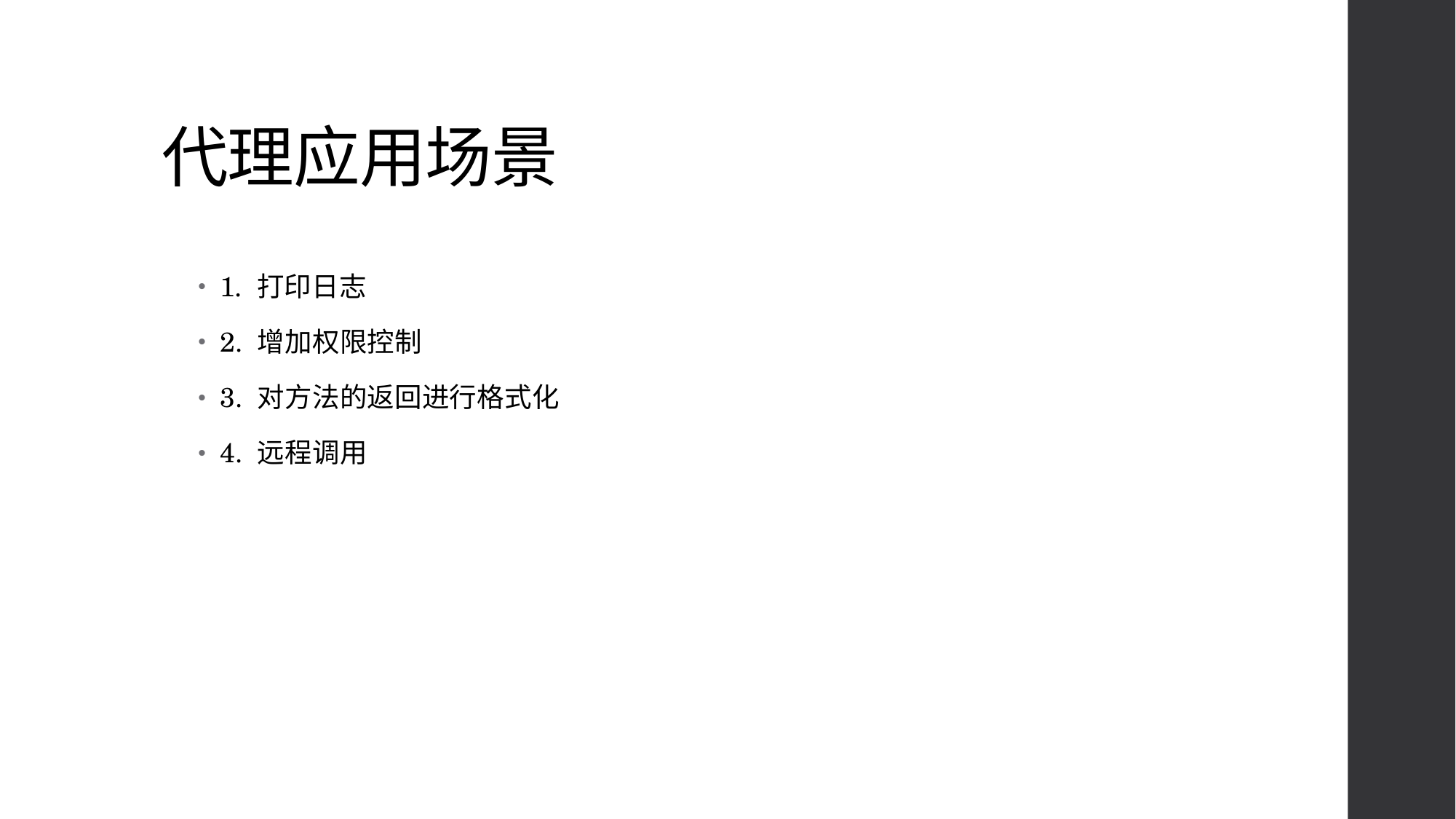

# 代理应用场景
1. 打印日志
2. 增加权限控制
3. 对方法的返回进行格式化
4. 远程调用